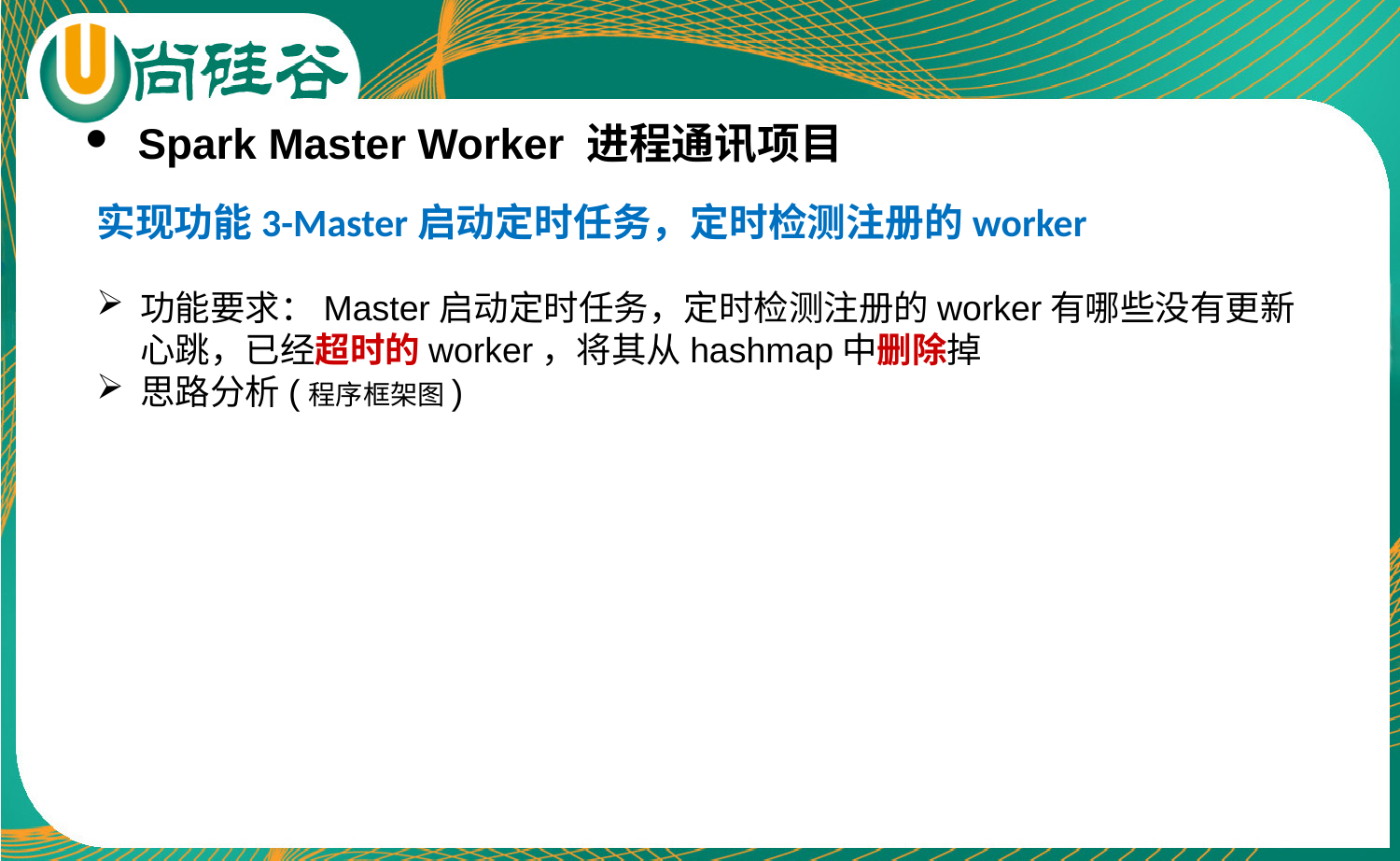

Spark Master Worker 进程通讯项目

实现功能3-Master启动定时任务，定时检测注册的worker

功能要求：Master启动定时任务，定时检测注册的worker有哪些没有更新心跳，已经超时的worker，将其从hashmap中删除掉
思路分析(程序框架图)